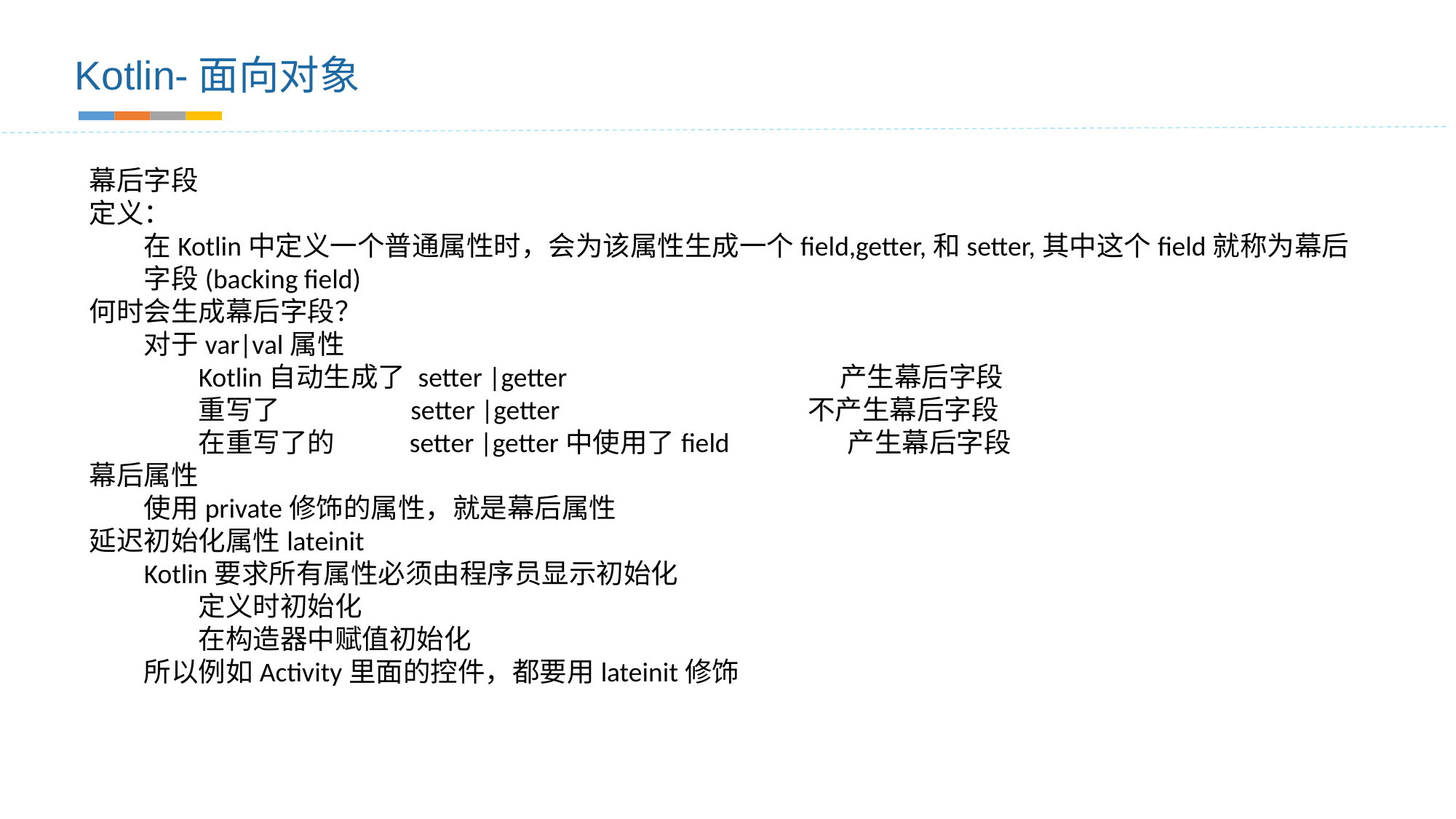

Kotlin-面向对象

幕后字段
定义：
在Kotlin中定义一个普通属性时，会为该属性生成一个field,getter,和setter,其中这个field就称为幕后字段(backing field)
何时会生成幕后字段？
对于var|val属性
Kotlin自动生成了 setter |getter                                           产生幕后字段
重写了                    setter |getter                                       不产生幕后字段
在重写了的           setter |getter中使用了field                  产生幕后字段
幕后属性
使用private修饰的属性，就是幕后属性
延迟初始化属性lateinit
Kotlin要求所有属性必须由程序员显示初始化
定义时初始化
在构造器中赋值初始化
所以例如Activity里面的控件，都要用lateinit修饰